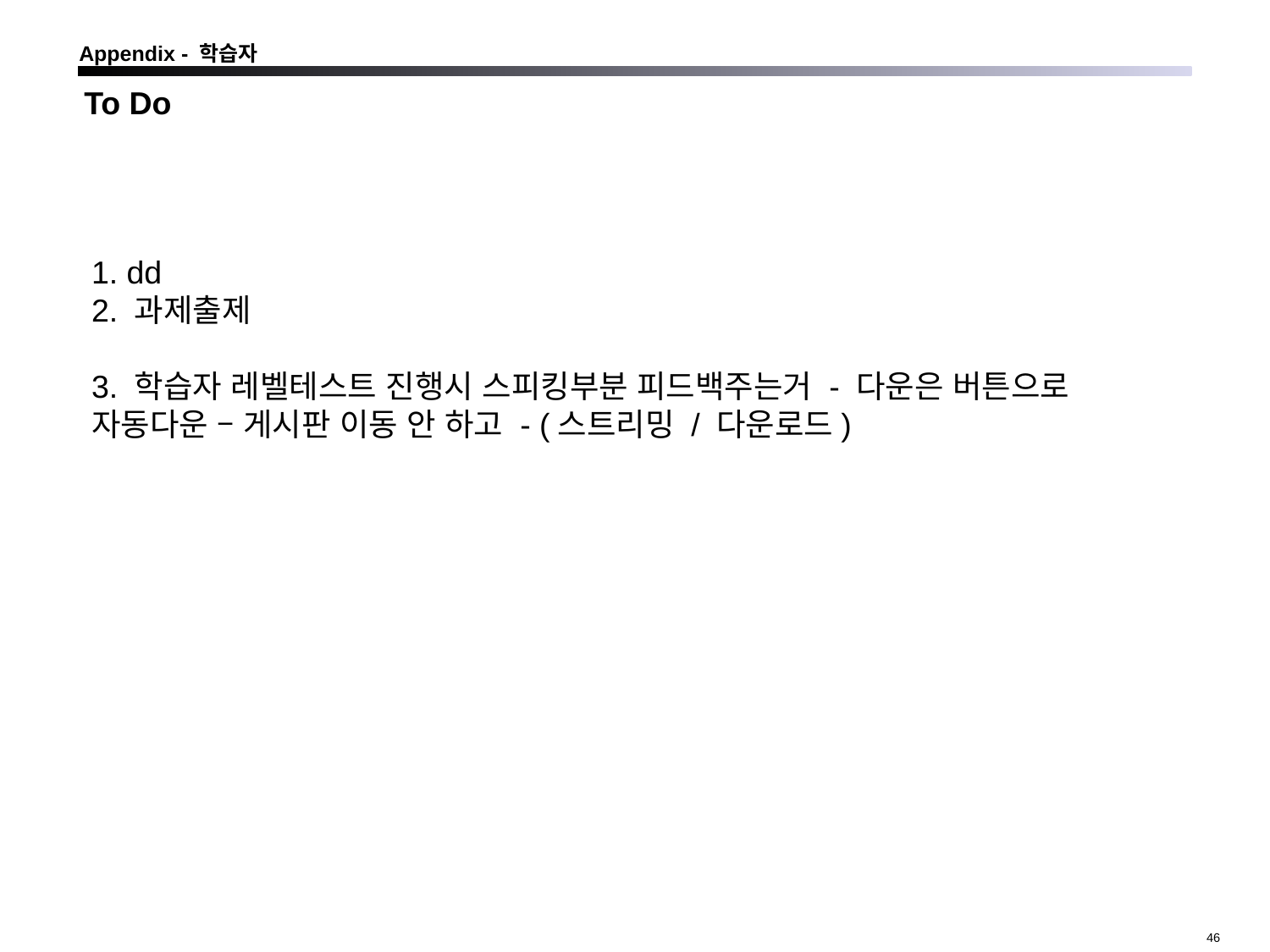

Appendix - 학습자
To Do
1. dd
2. 과제출제

3. 학습자 레벨테스트 진행시 스피킹부분 피드백주는거 - 다운은 버튼으로 자동다운 – 게시판 이동 안 하고 - (스트리밍 / 다운로드)